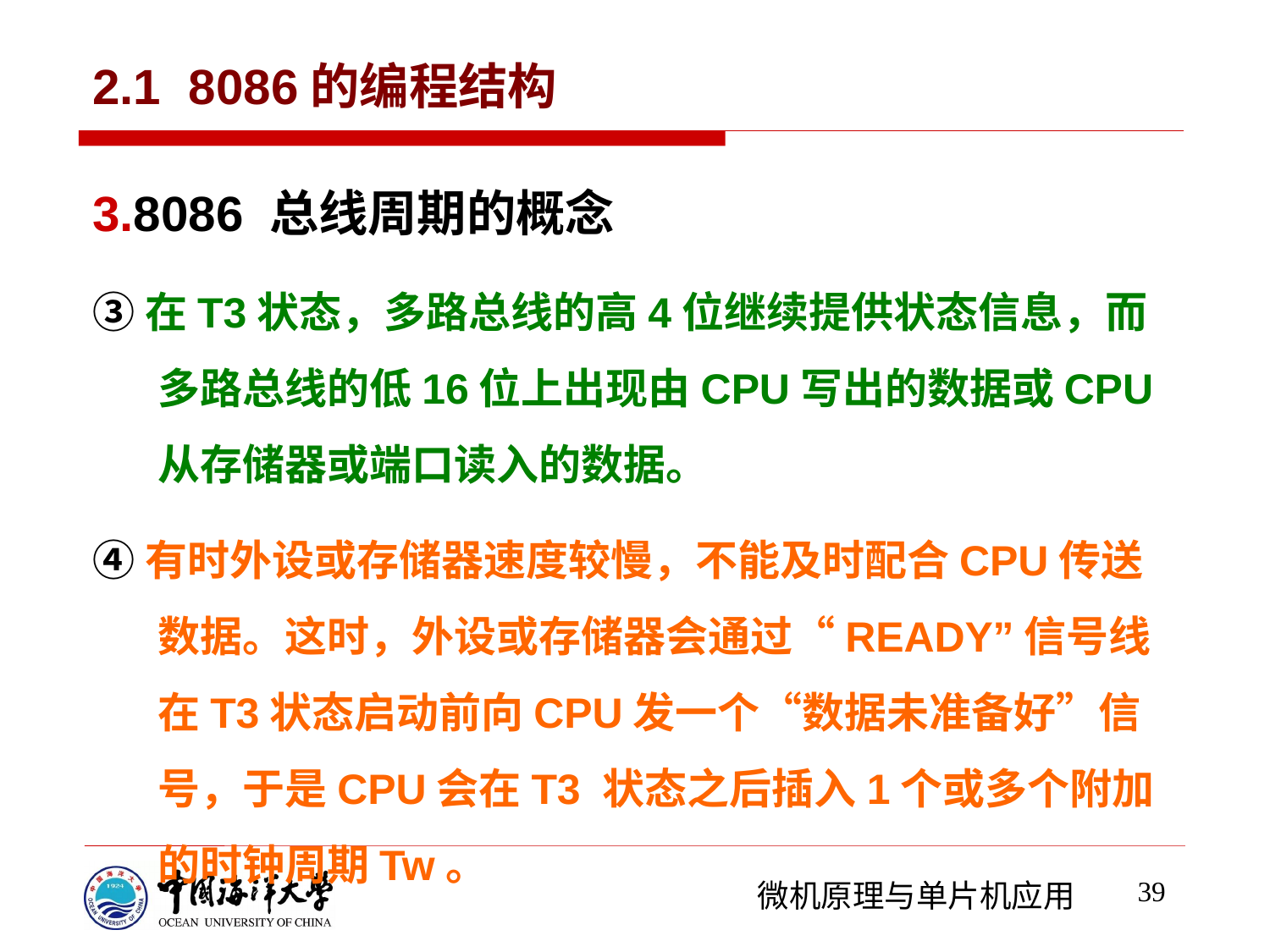

# 2.1  8086的编程结构
8086 总线周期的概念
③在T3状态，多路总线的高4位继续提供状态信息，而多路总线的低16位上出现由CPU写出的数据或CPU从存储器或端口读入的数据。
④有时外设或存储器速度较慢，不能及时配合CPU传送数据。这时，外设或存储器会通过“READY”信号线在T3状态启动前向CPU发一个“数据未准备好”信号，于是CPU会在T3 状态之后插入1个或多个附加的时钟周期Tw。

39